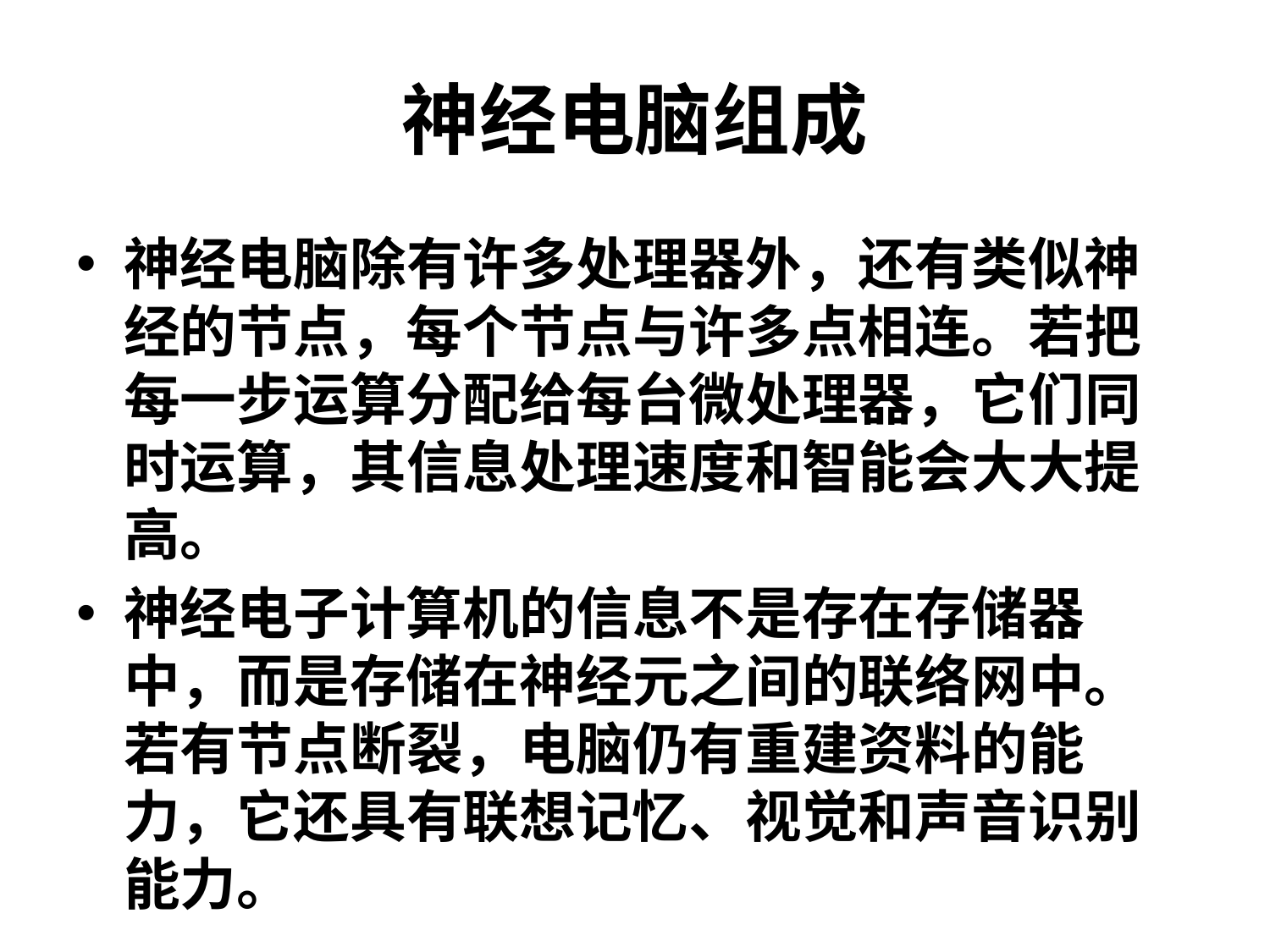

# 神经电脑组成
神经电脑除有许多处理器外，还有类似神经的节点，每个节点与许多点相连。若把每一步运算分配给每台微处理器，它们同时运算，其信息处理速度和智能会大大提高。
神经电子计算机的信息不是存在存储器中，而是存储在神经元之间的联络网中。若有节点断裂，电脑仍有重建资料的能力，它还具有联想记忆、视觉和声音识别能力。